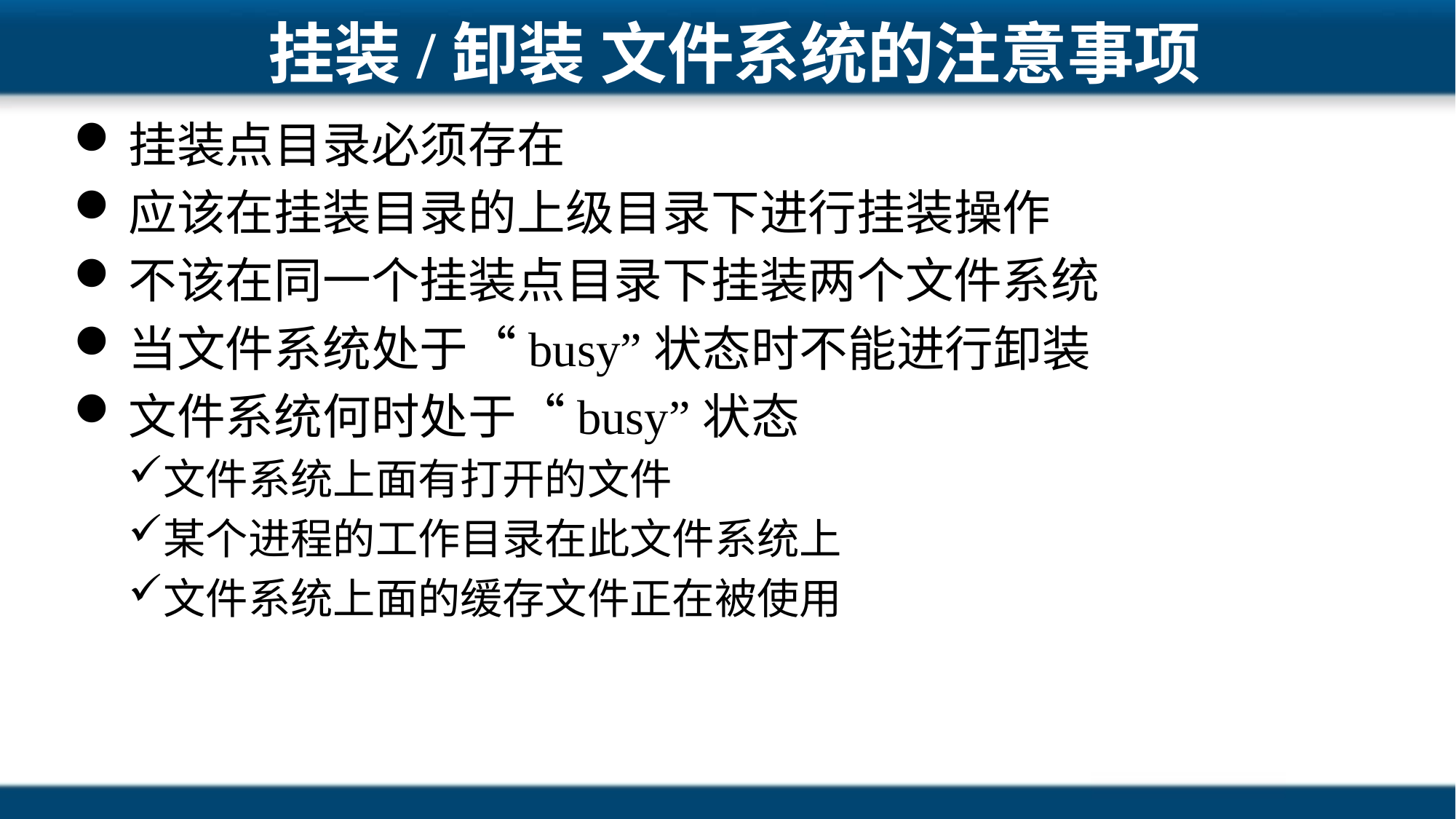

# 挂装/卸装 文件系统的注意事项
挂装点目录必须存在
应该在挂装目录的上级目录下进行挂装操作
不该在同一个挂装点目录下挂装两个文件系统
当文件系统处于“busy”状态时不能进行卸装
文件系统何时处于“busy”状态
文件系统上面有打开的文件
某个进程的工作目录在此文件系统上
文件系统上面的缓存文件正在被使用